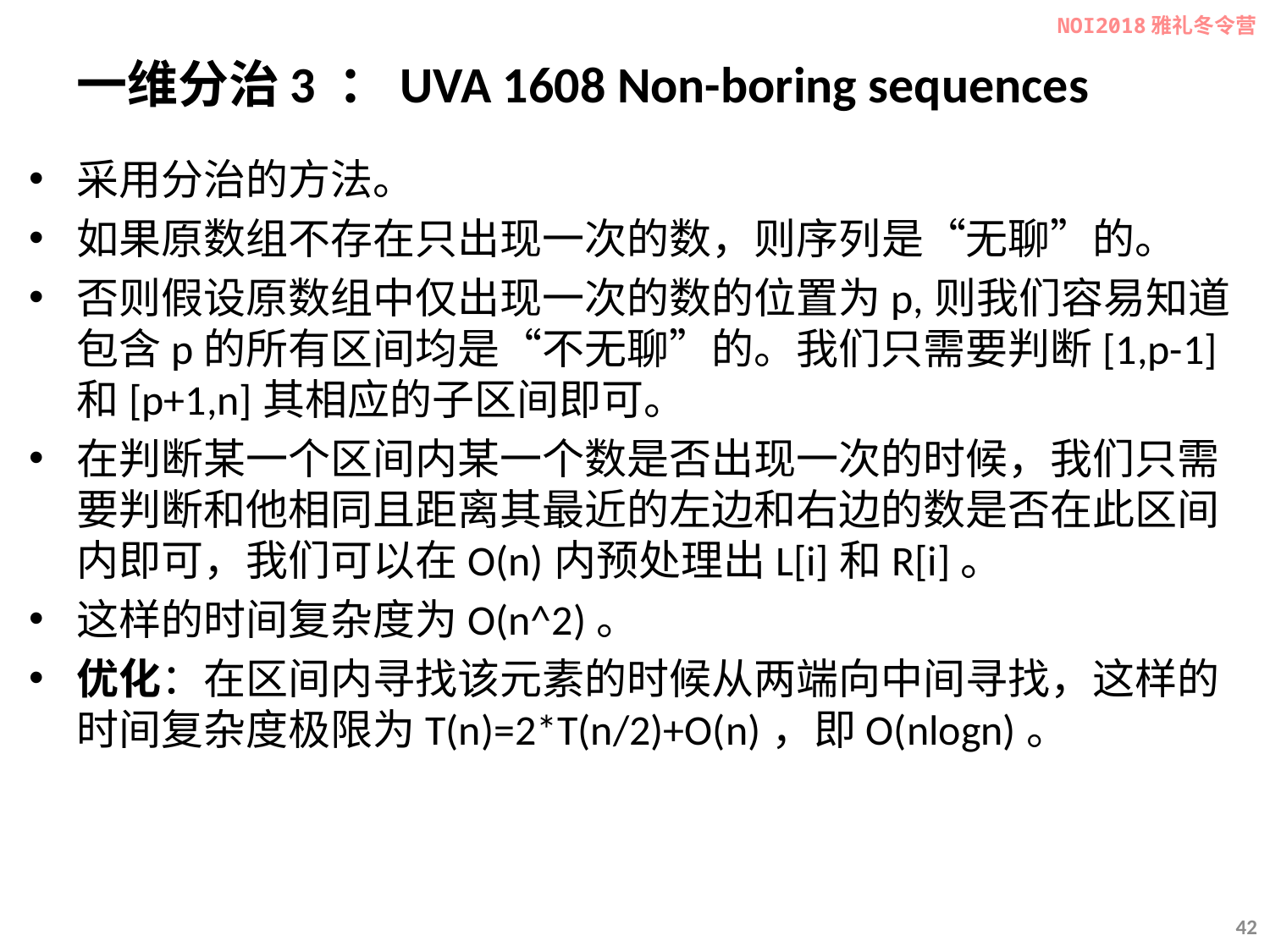

NOI2018雅礼冬令营
# 一维分治3 ：UVA 1608 Non-boring sequences
采用分治的方法。
如果原数组不存在只出现一次的数，则序列是“无聊”的。
否则假设原数组中仅出现一次的数的位置为p,则我们容易知道包含p的所有区间均是“不无聊”的。我们只需要判断[1,p-1]和[p+1,n]其相应的子区间即可。
在判断某一个区间内某一个数是否出现一次的时候，我们只需要判断和他相同且距离其最近的左边和右边的数是否在此区间内即可，我们可以在O(n)内预处理出L[i]和R[i]。
这样的时间复杂度为O(n^2)。
优化：在区间内寻找该元素的时候从两端向中间寻找，这样的时间复杂度极限为T(n)=2*T(n/2)+O(n)，即O(nlogn)。
42